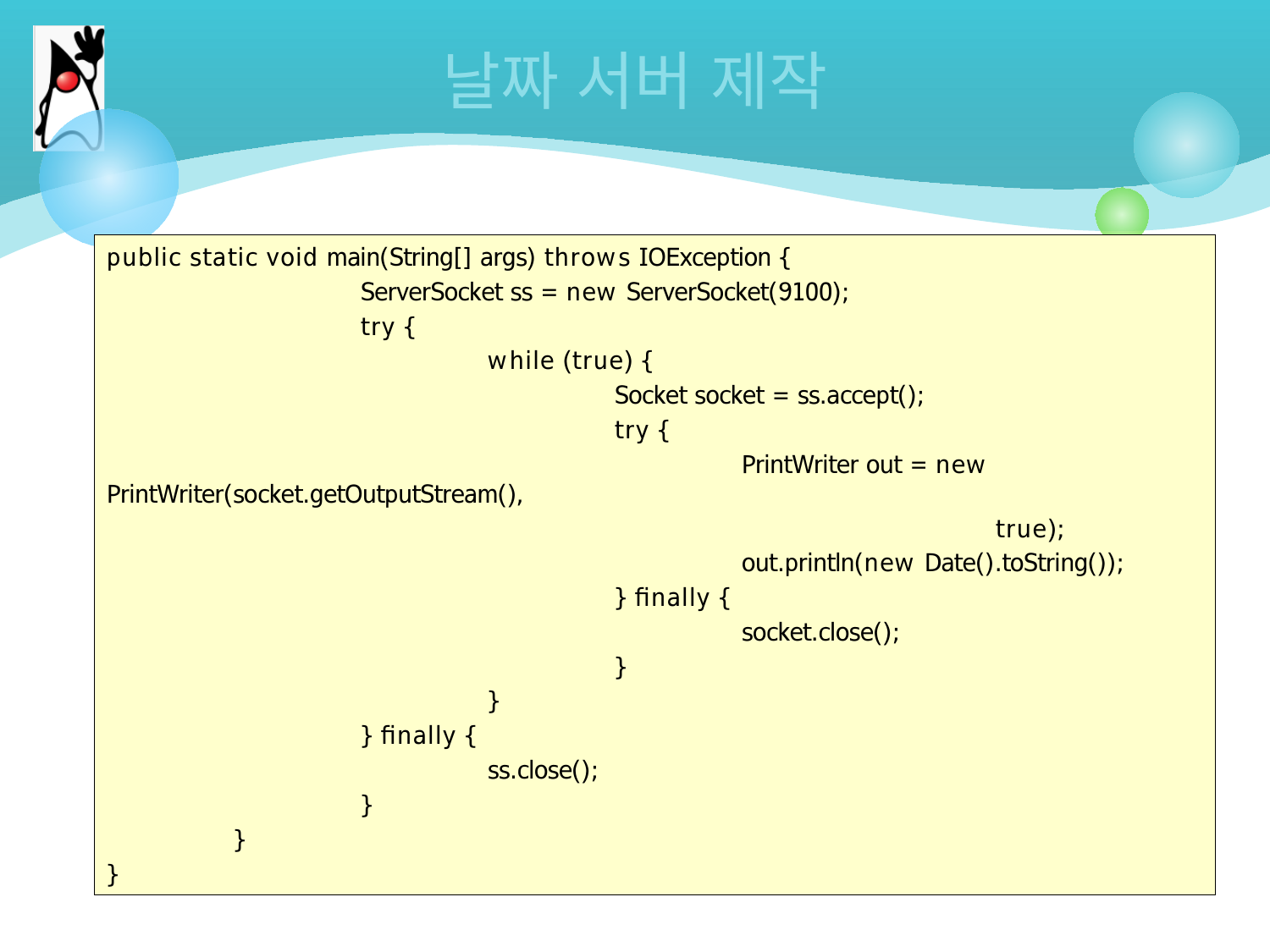

# 날짜 서버 제작
public static void main(String[] args) throws IOException {
		ServerSocket ss = new ServerSocket(9100);
		try {
			while (true) {
				Socket socket = ss.accept();
				try {
					PrintWriter out = new PrintWriter(socket.getOutputStream(),
							true);
					out.println(new Date().toString());
				} finally {
					socket.close();
				}
			}
		} finally {
			ss.close();
		}
	}
}